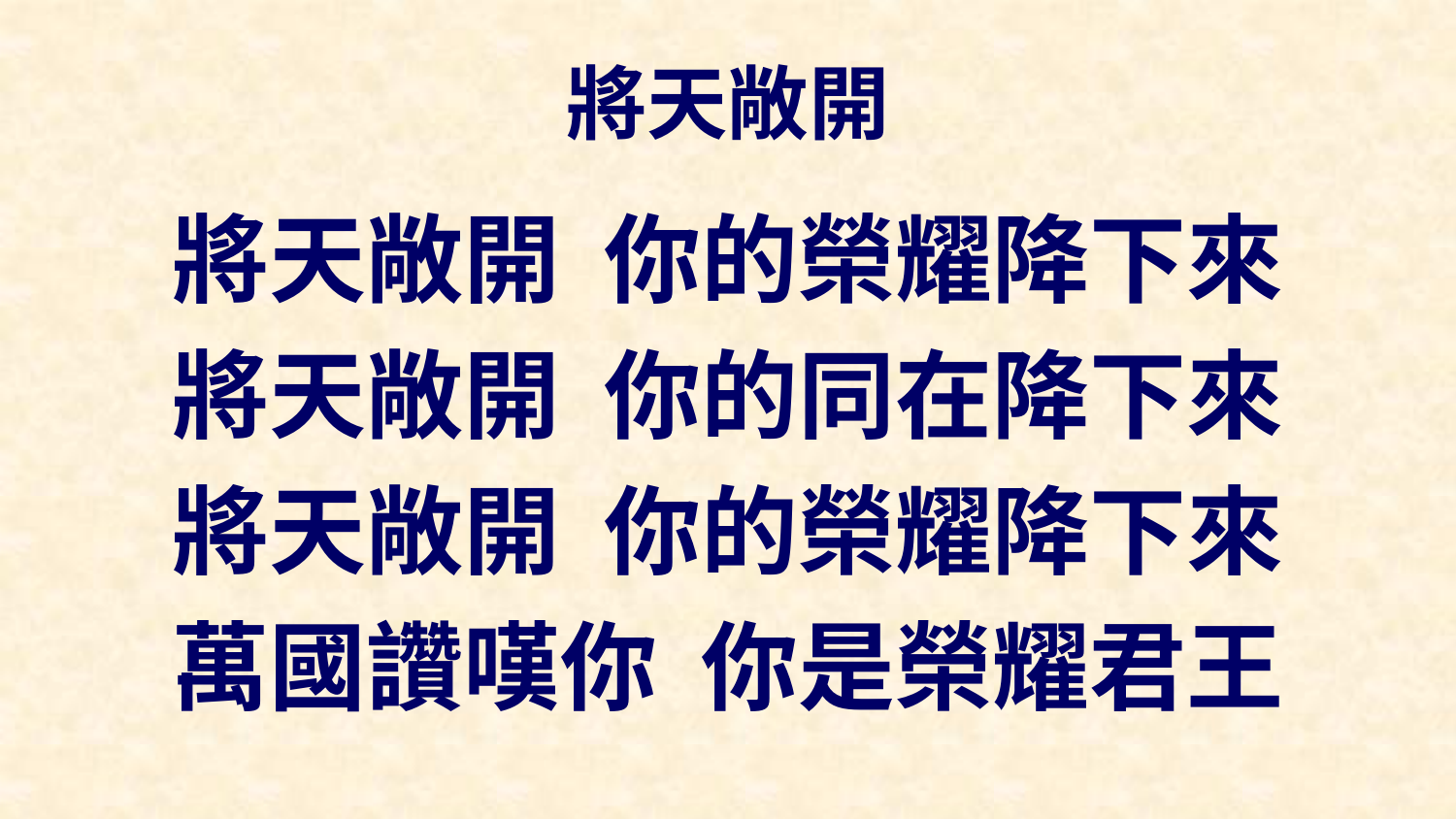

# 將天敞開
將天敞開  你的榮耀降下來
將天敞開  你的同在降下來
將天敞開  你的榮耀降下來
萬國讚嘆你  你是榮耀君王